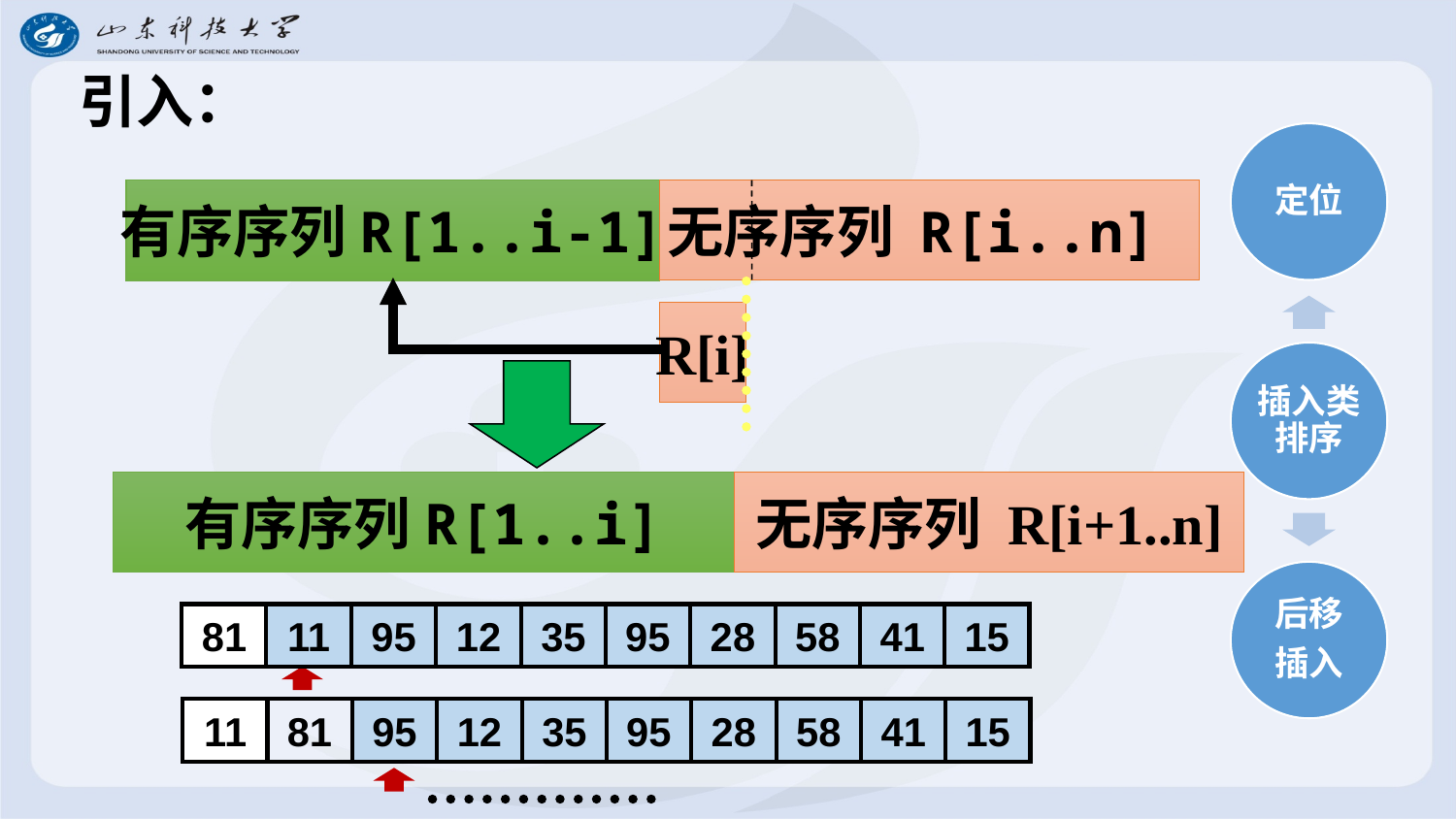

# 引入：
插入类排序

定位

后移
插入
无序序列 R[i..n]

有序序列R[1..i-1]

R[i]

有序序列R[1..i]
无序序列 R[i+1..n]
81
11
95
12
35
95
28
58
41
15

11
81
95
12
35
95
28
58
41
15